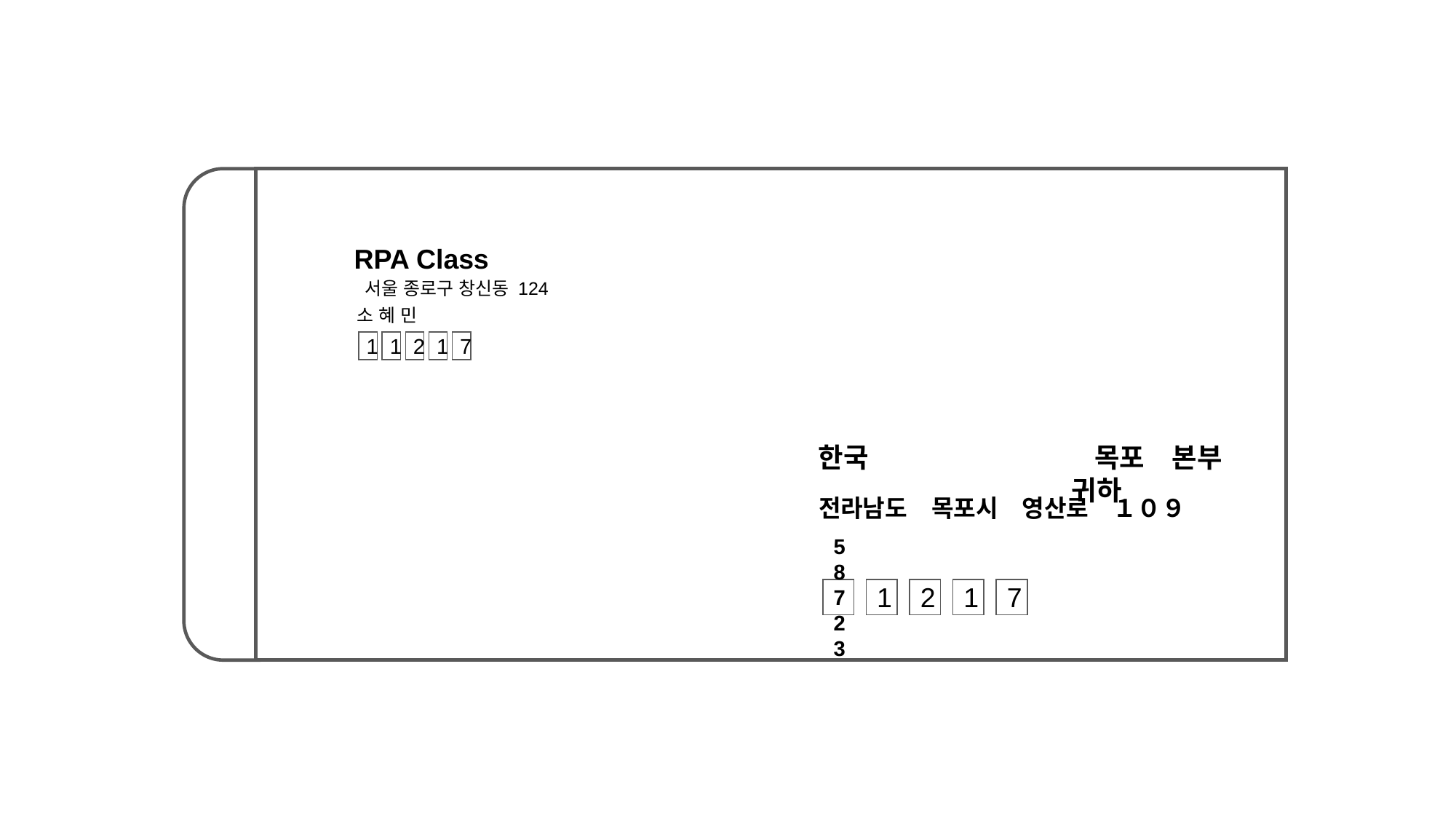

RPA Class
서울 종로구 창신동 124
소 혜 민
1
1
2
1
7
한국　　　　　　　　 목포　본부　　　　　　　　　　 귀하
전라남도　목포시　영산로　１０９
58723
1
2
1
7